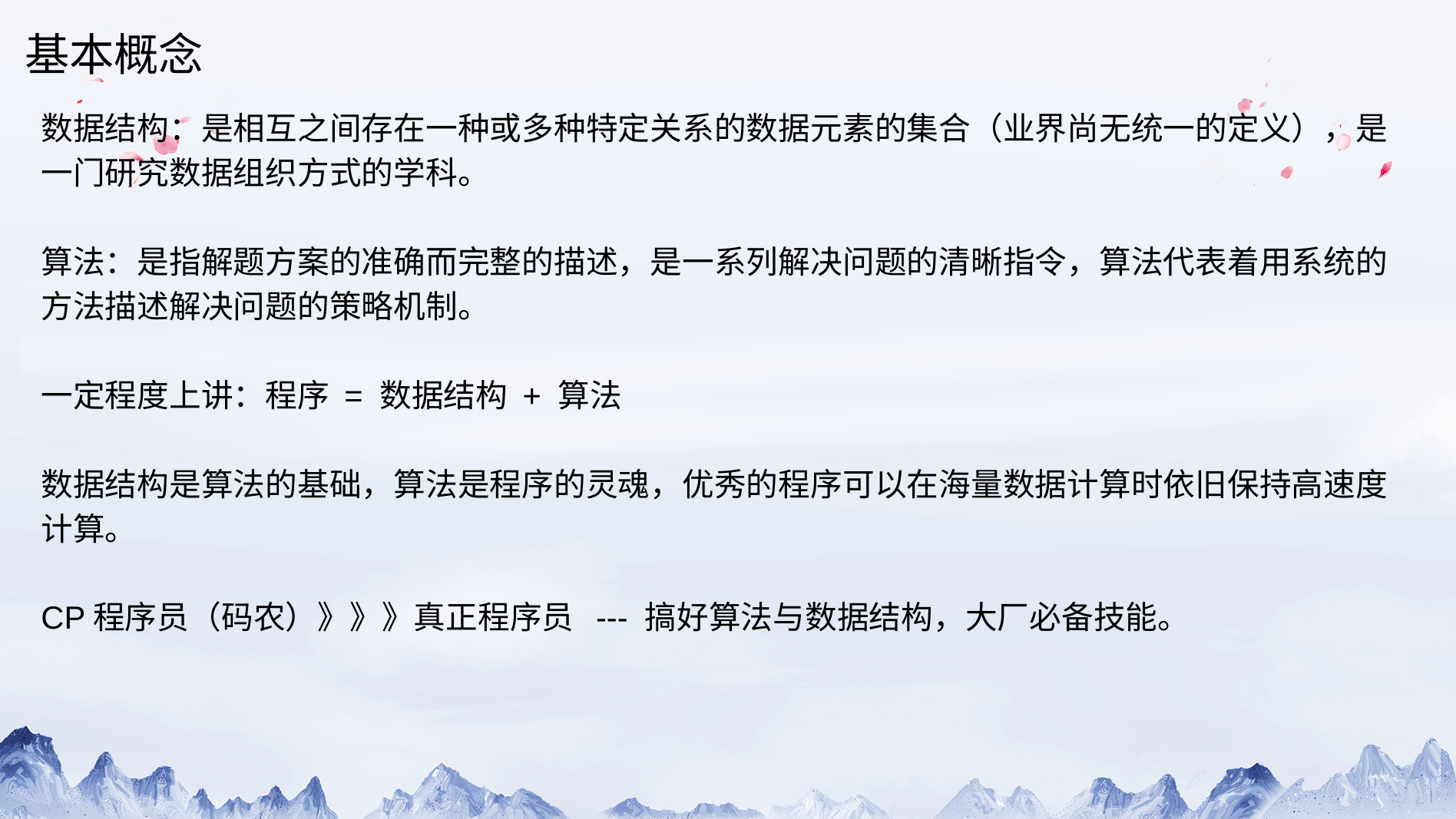

# 基本概念
数据结构：是相互之间存在一种或多种特定关系的数据元素的集合（业界尚无统一的定义），是一门研究数据组织方式的学科。

算法：是指解题方案的准确而完整的描述，是一系列解决问题的清晰指令，算法代表着用系统的方法描述解决问题的策略机制。

一定程度上讲：程序 = 数据结构 + 算法

数据结构是算法的基础，算法是程序的灵魂，优秀的程序可以在海量数据计算时依旧保持高速度计算。

CP程序员（码农）》》》真正程序员  --- 搞好算法与数据结构，大厂必备技能。